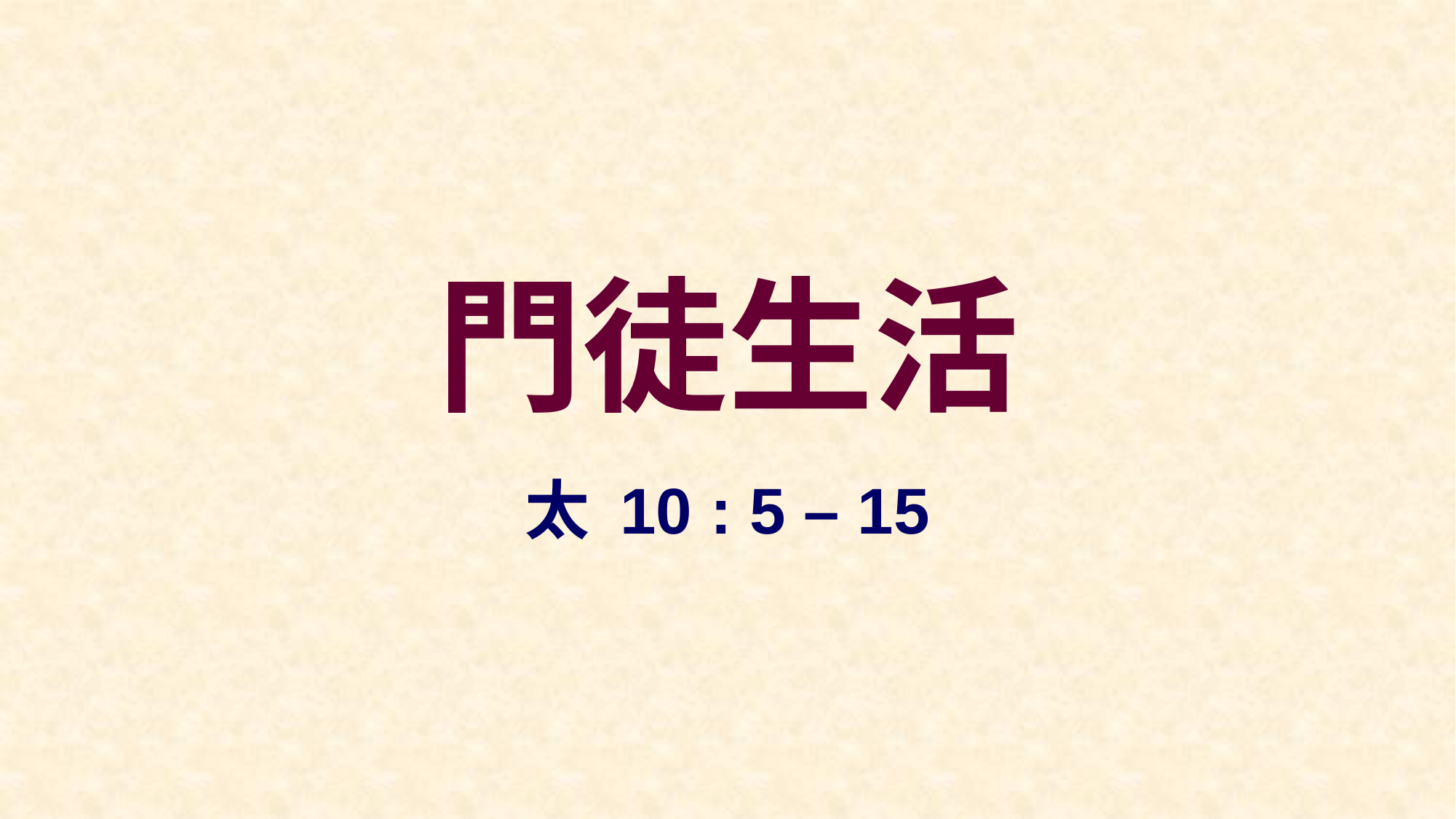

# 門徒生活
太 10 : 5 – 15